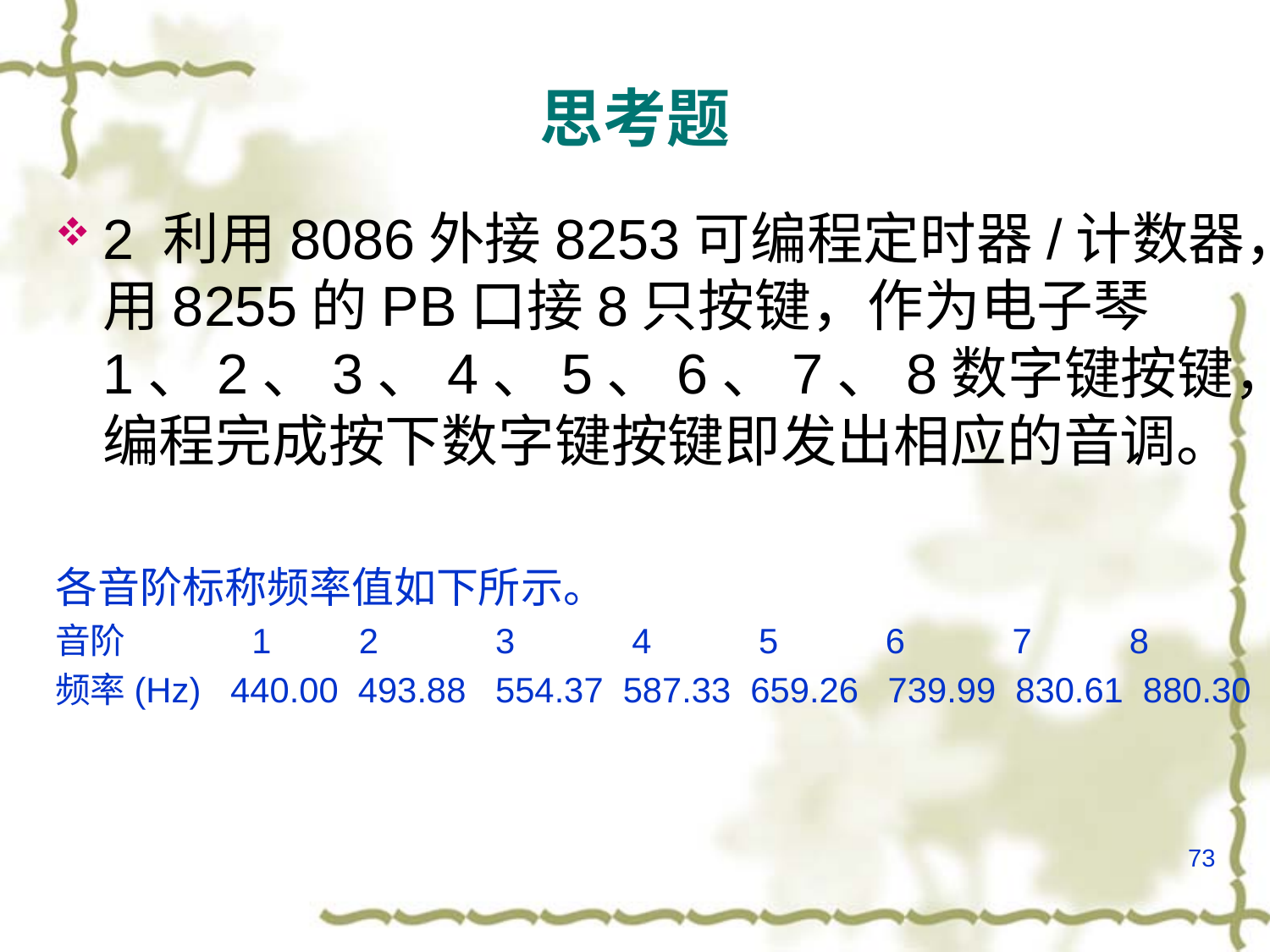

# 思考题
2 利用8086外接8253可编程定时器/计数器，用8255的PB口接8只按键，作为电子琴1、2、3、4、5、6、7、8数字键按键，编程完成按下数字键按键即发出相应的音调。

各音阶标称频率值如下所示。
音阶               1         2            3            4           5           6           7          8
频率(Hz)   440.00  493.88   554.37  587.33  659.26   739.99  830.61  880.30
73